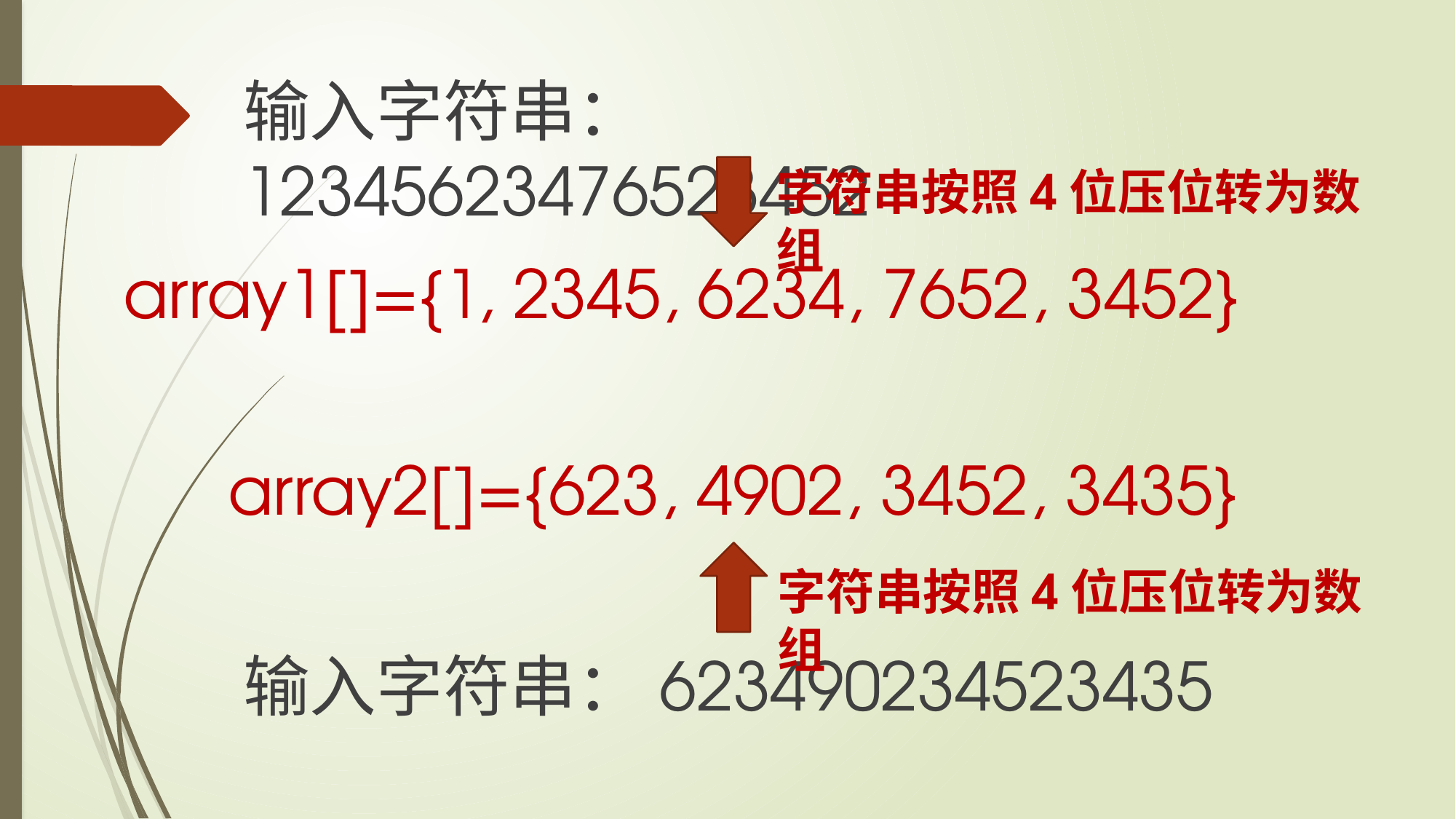

输入字符串：12345623476523452

字符串按照4位压位转为数组

array1[]={1, 2345, 6234, 7652, 3452}

array2[]={623, 4902, 3452, 3435}

字符串按照4位压位转为数组
输入字符串：623490234523435